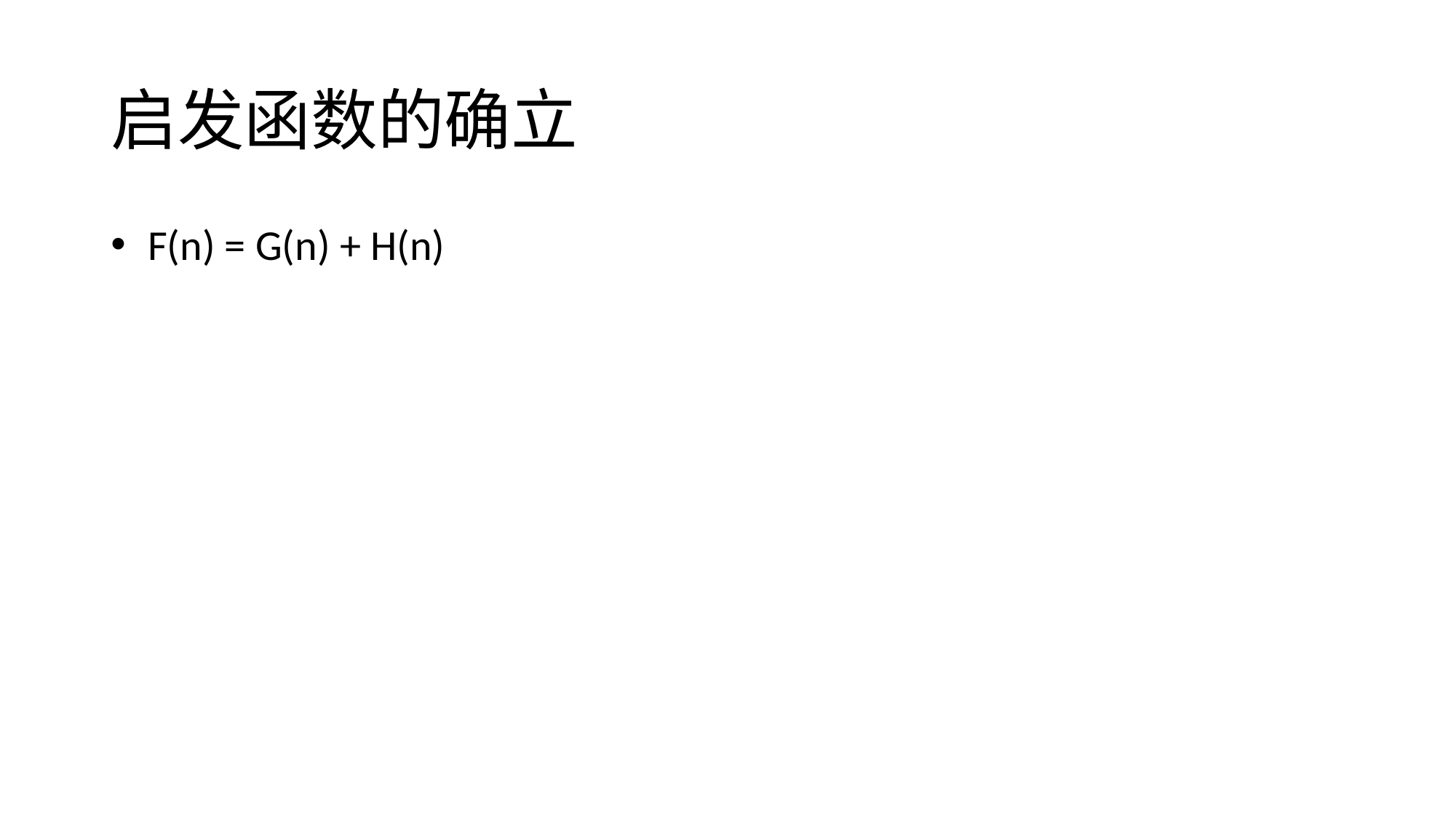

# 启发函数的确立
 F(n) = G(n) + H(n)